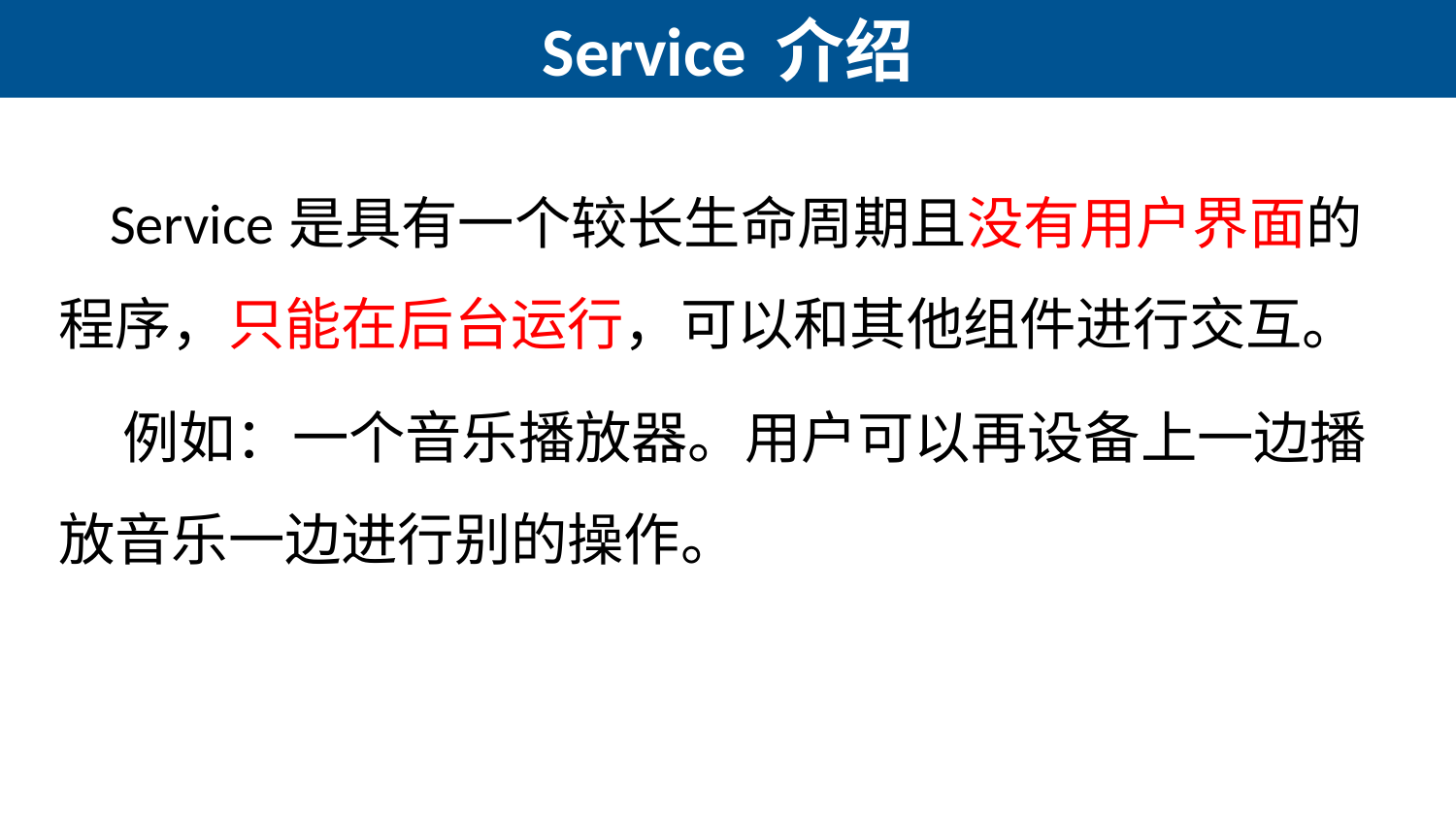

# Service 介绍
    Service是具有一个较长生命周期且没有用户界面的程序，只能在后台运行，可以和其他组件进行交互。
    例如：一个音乐播放器。用户可以再设备上一边播放音乐一边进行别的操作。